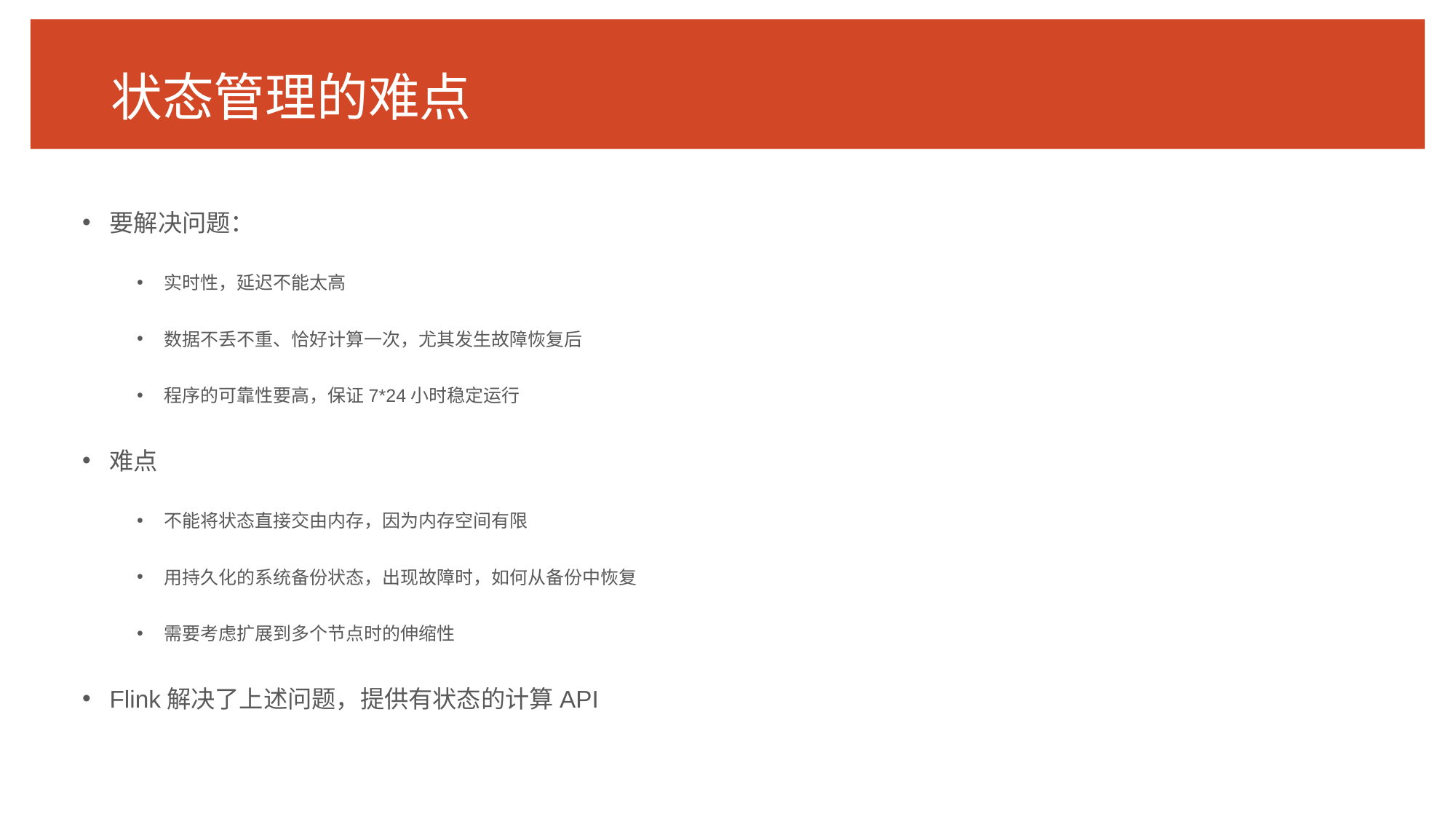

# 状态管理的难点
要解决问题：
实时性，延迟不能太高
数据不丢不重、恰好计算一次，尤其发生故障恢复后
程序的可靠性要高，保证7*24小时稳定运行
难点
不能将状态直接交由内存，因为内存空间有限
用持久化的系统备份状态，出现故障时，如何从备份中恢复
需要考虑扩展到多个节点时的伸缩性
Flink解决了上述问题，提供有状态的计算API